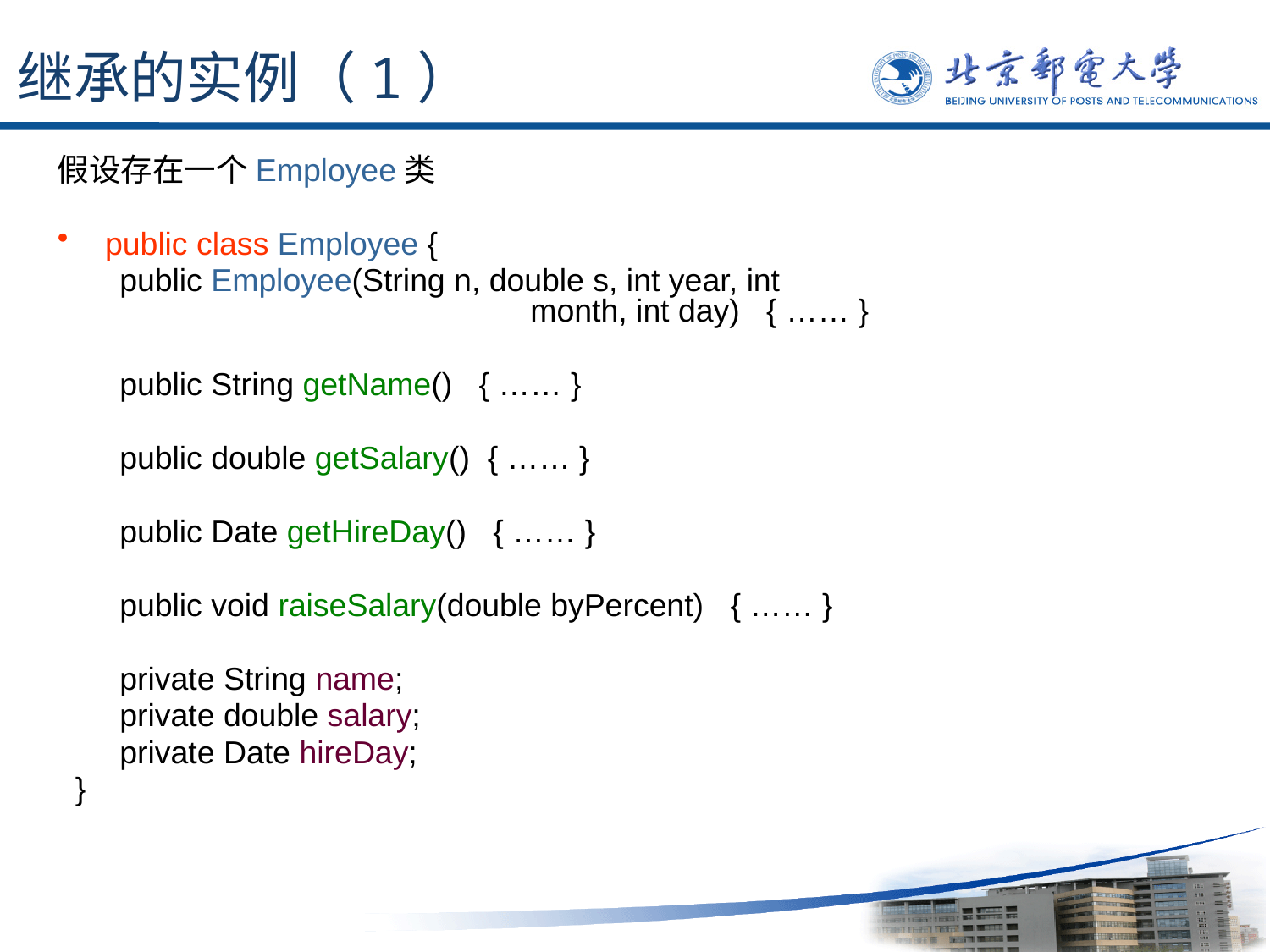

# 继承的实例（1）
假设存在一个Employee类

public class Employee {
       public Employee(String n, double s, int year, int
                                                month, int day)   { …… }

       public String getName()   { …… }

       public double getSalary()  { …… }

       public Date getHireDay()   { …… }

       public void raiseSalary(double byPercent)   { …… }

       private String name;
       private double salary;
       private Date hireDay;
  }